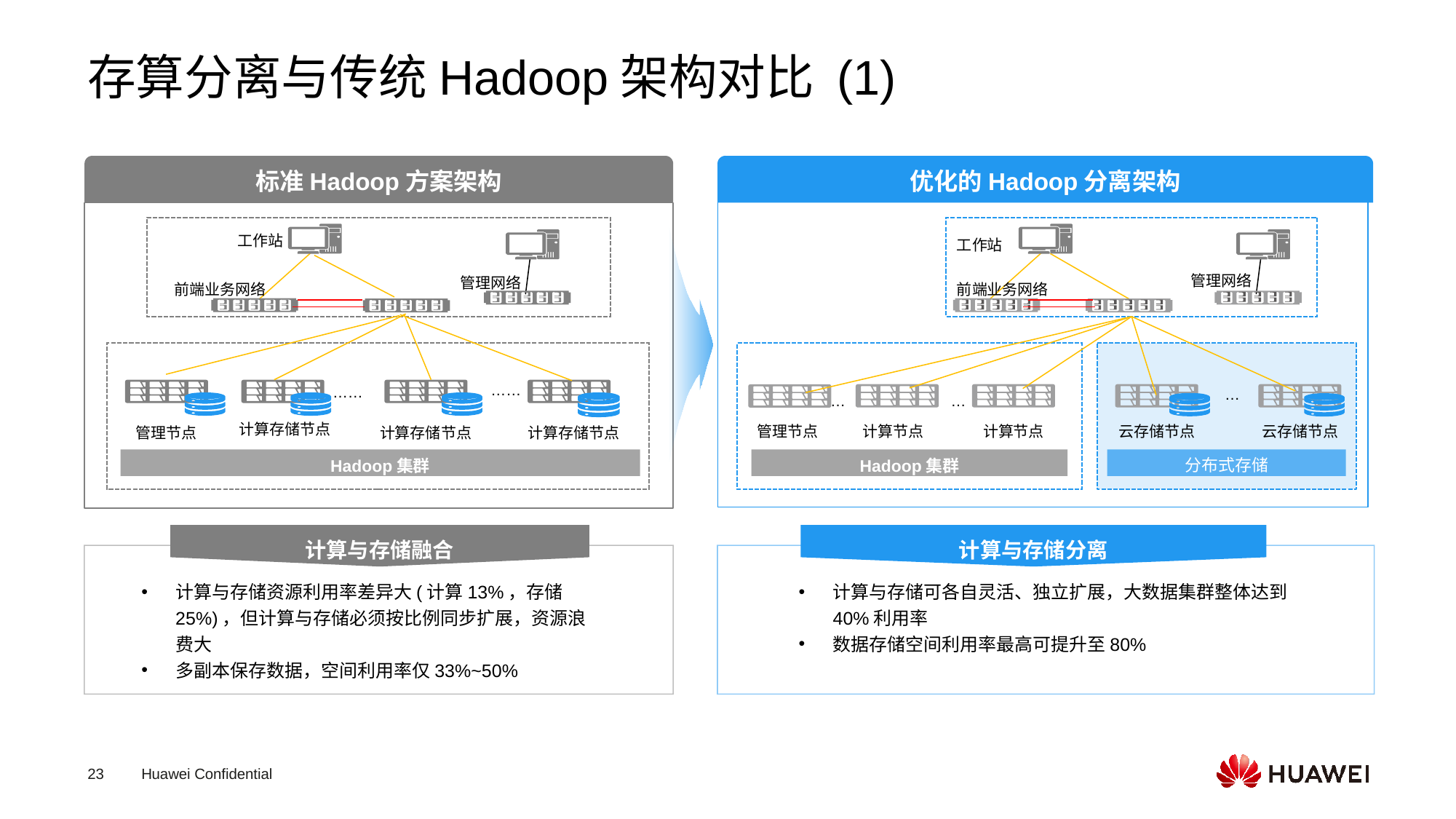

# 存算分离与传统Hadoop架构对比 (1)
标准Hadoop方案架构
优化的Hadoop分离架构

工作站

工作站

管理网络
管理网络
前端业务网络
前端业务网络

计算与存储分离

计算与存储融合

……
……
…

…
…

计算存储节点
管理节点
计算节点
计算节点
云存储节点
云存储节点
管理节点
计算存储节点
计算存储节点
Hadoop集群
Hadoop集群
分布式存储

计算与存储资源利用率差异大(计算13%，存储25%)，但计算与存储必须按比例同步扩展，资源浪费大
多副本保存数据，空间利用率仅33%~50%
计算与存储可各自灵活、独立扩展，大数据集群整体达到40%利用率
数据存储空间利用率最高可提升至80%